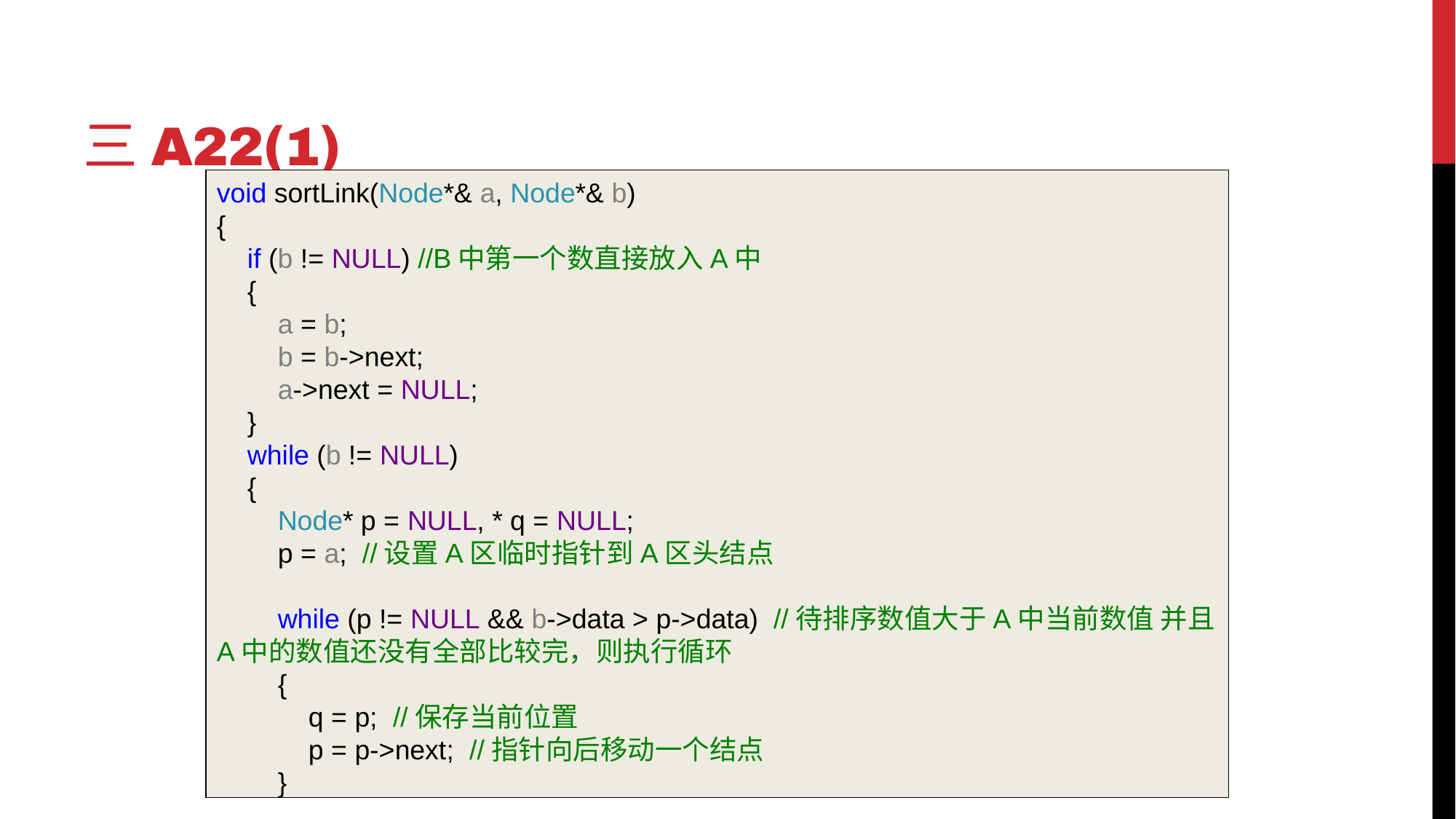

# 三a22(1)
void sortLink(Node*& a, Node*& b)
{
    if (b != NULL) //B中第一个数直接放入A中
    {
        a = b;
        b = b->next;
        a->next = NULL;
    }
    while (b != NULL)
    {
        Node* p = NULL, * q = NULL;
        p = a;  //设置A区临时指针到A区头结点

        while (p != NULL && b->data > p->data)  //待排序数值大于A中当前数值 并且 A中的数值还没有全部比较完，则执行循环
        {
            q = p;  //保存当前位置
            p = p->next;  //指针向后移动一个结点
        }